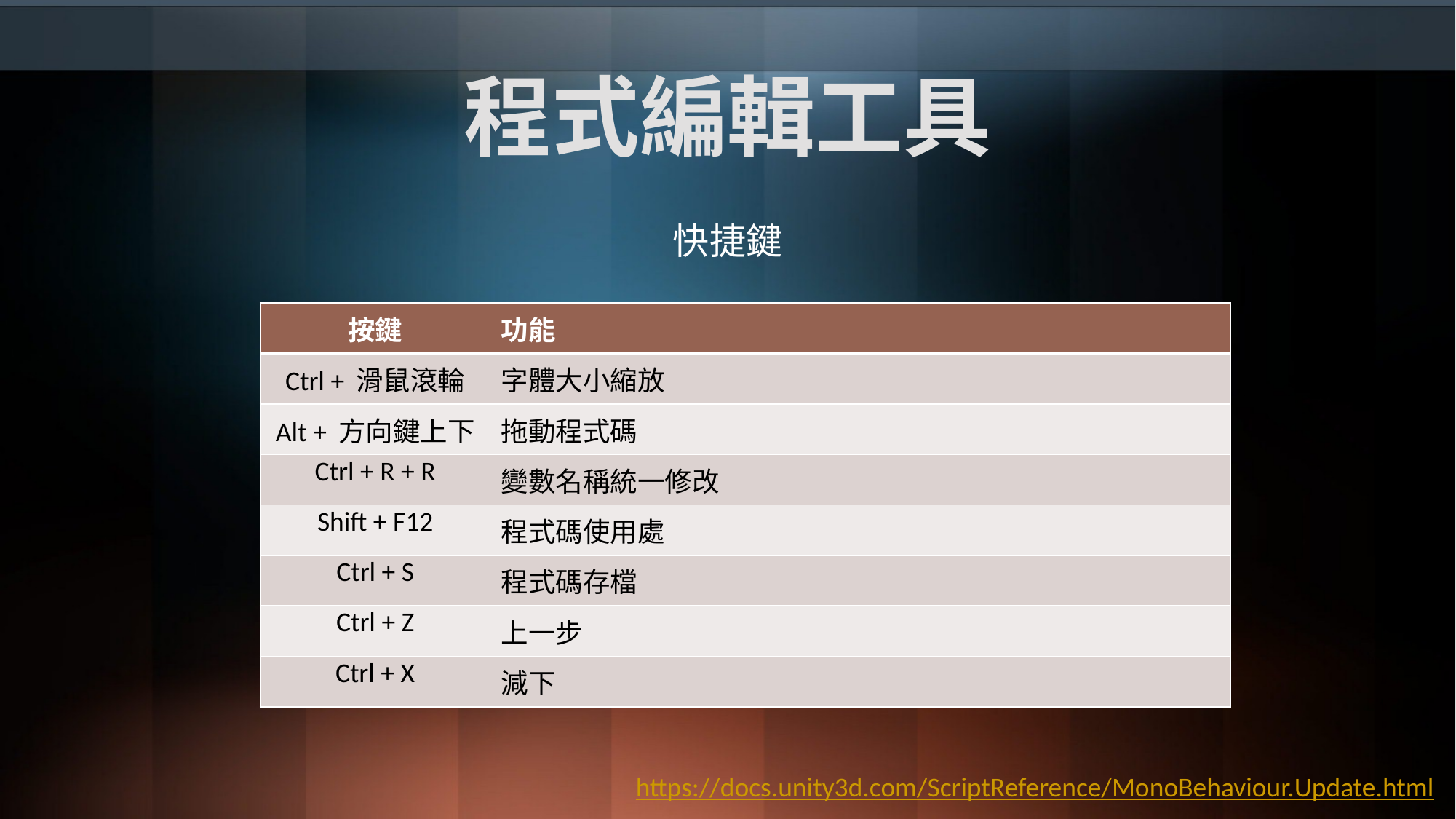

# 程式編輯工具
快捷鍵
| 按鍵 | 功能 |
| --- | --- |
| Ctrl + 滑鼠滾輪 | 字體大小縮放 |
| Alt + 方向鍵上下 | 拖動程式碼 |
| Ctrl + R + R | 變數名稱統一修改 |
| Shift + F12 | 程式碼使用處 |
| Ctrl + S | 程式碼存檔 |
| Ctrl + Z | 上一步 |
| Ctrl + X | 減下 |
https://docs.unity3d.com/ScriptReference/MonoBehaviour.Update.html